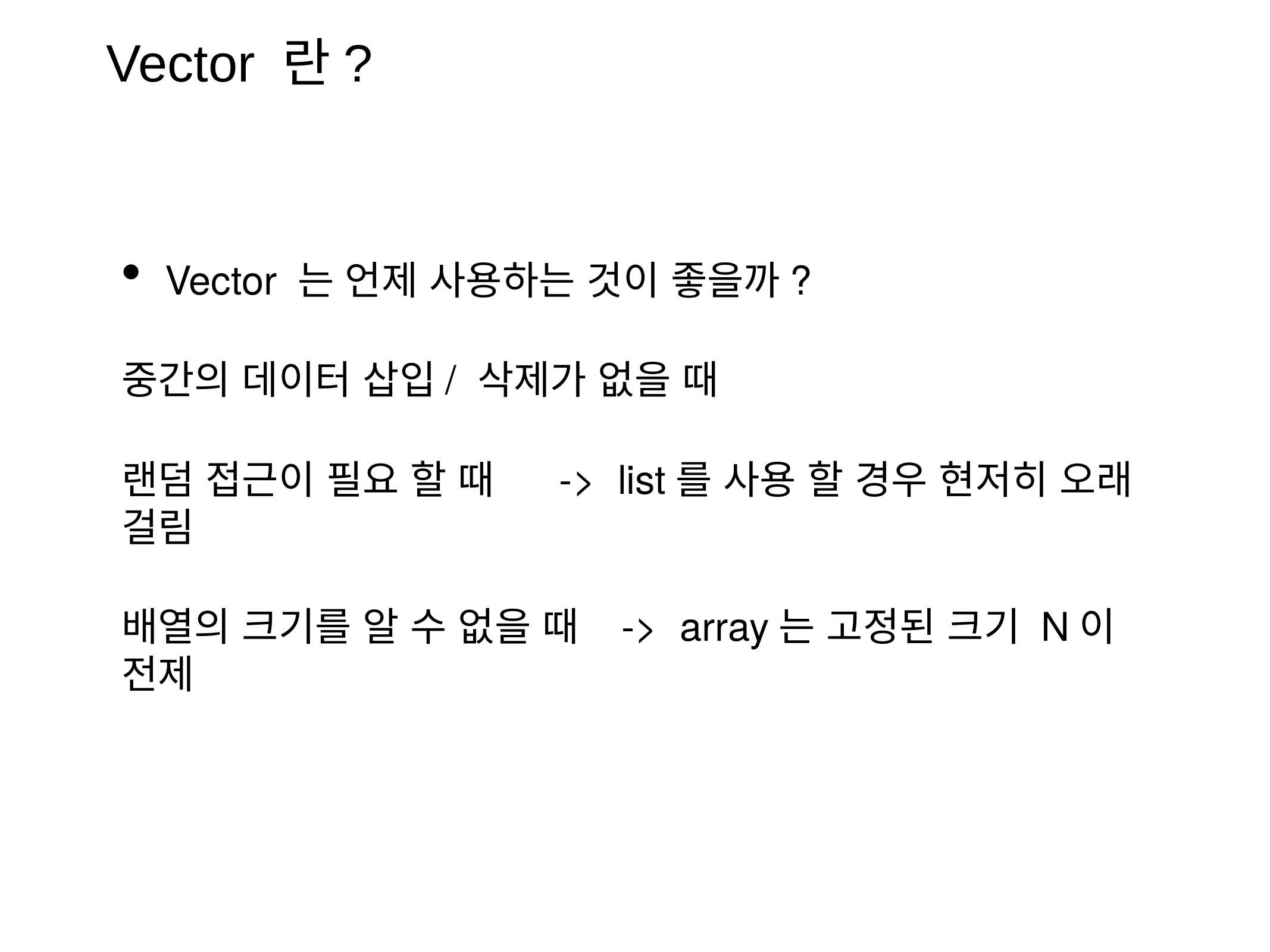

Vector 란?
Vector 는 언제 사용하는 것이 좋을까?
중간의 데이터 삽입/ 삭제가 없을 때
랜덤 접근이 필요 할 때     ->  list를 사용 할 경우 현저히 오래 걸림
배열의 크기를 알 수 없을 때   ->  array는 고정된 크기 N이 전제